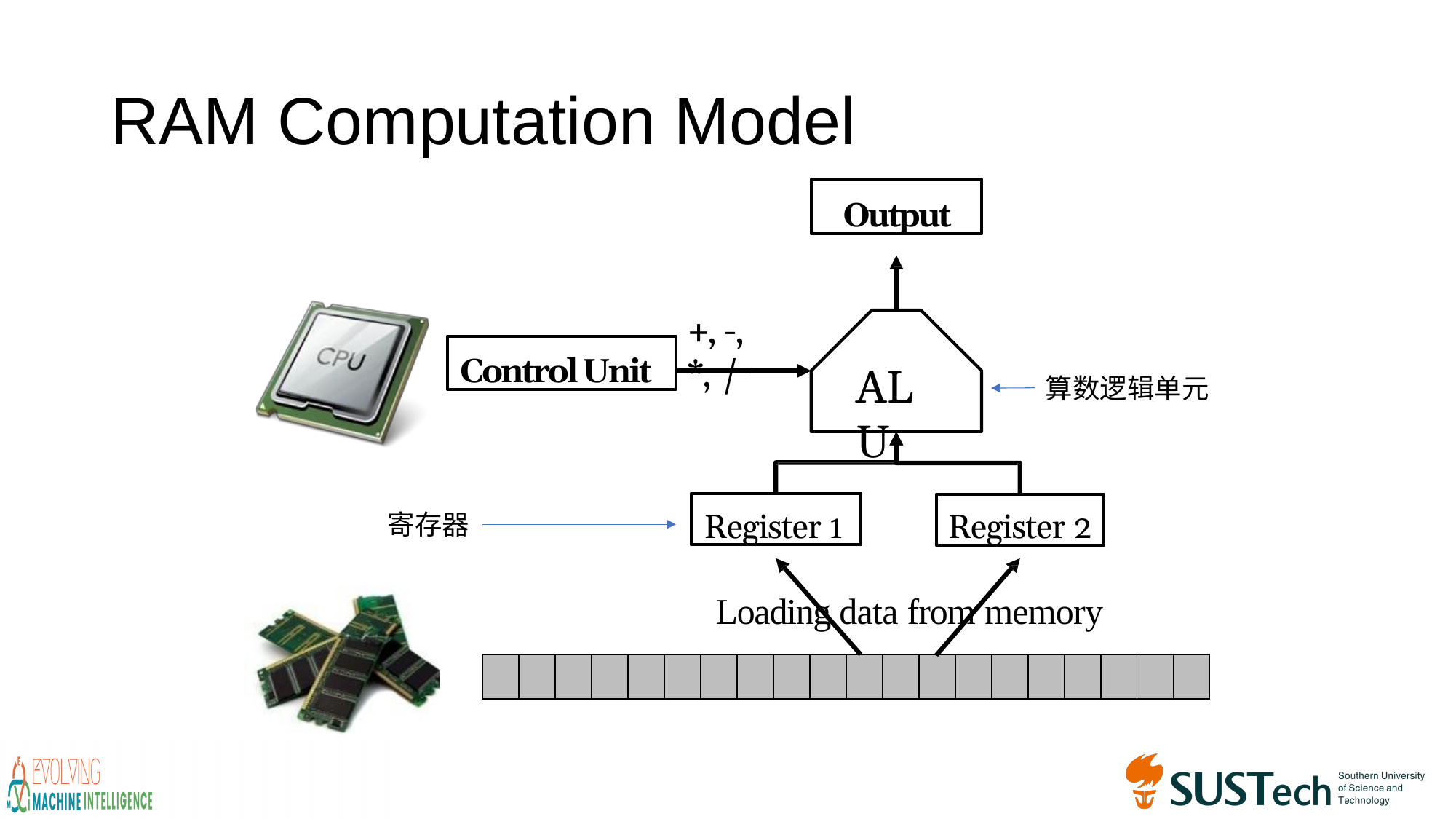

# RAM Computation Model
Output

+, -, *, /

Control Unit
ALU

算数逻辑单元

Register 1
Register 2
寄存器

Loading data from memory
|  |  |  |  |  |  |  |  |  |  |  |  |  |  |  |  |  |  |  |  |
| --- | --- | --- | --- | --- | --- | --- | --- | --- | --- | --- | --- | --- | --- | --- | --- | --- | --- | --- | --- |